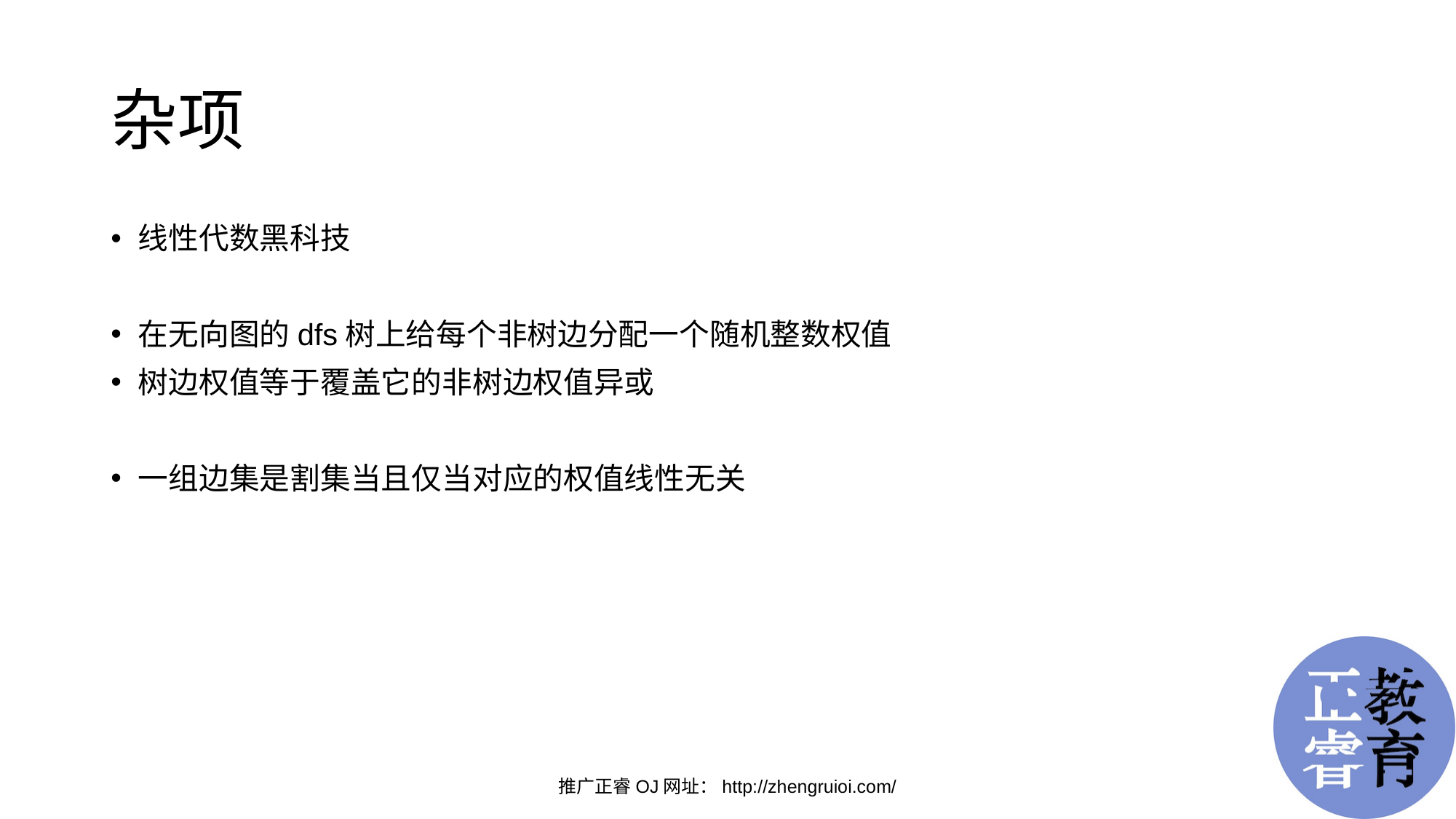

# 杂项
线性代数黑科技

在无向图的dfs树上给每个非树边分配一个随机整数权值
树边权值等于覆盖它的非树边权值异或

一组边集是割集当且仅当对应的权值线性无关